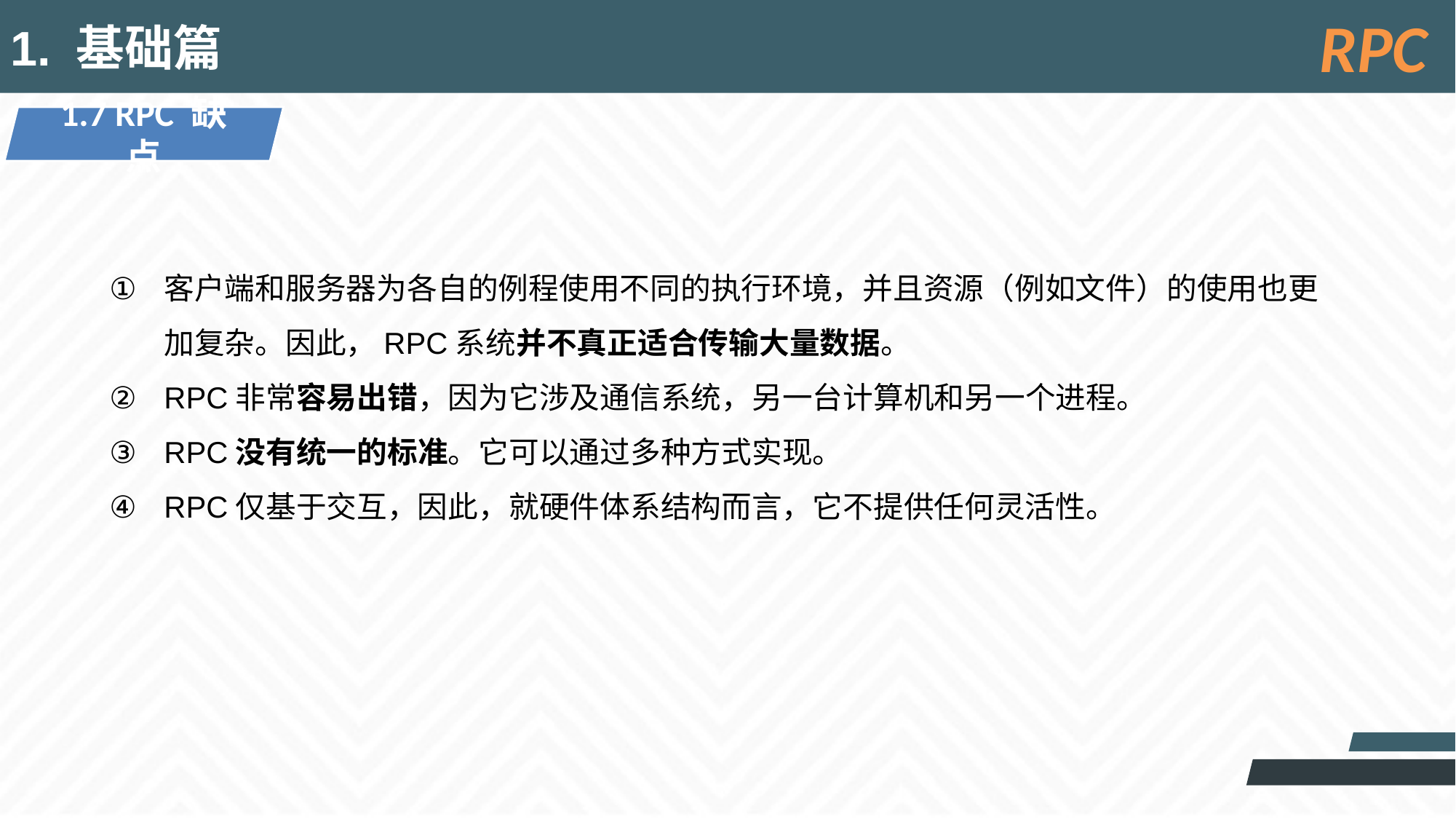

1. 基础篇
RPC
1.7 RPC 缺点
客户端和服务器为各自的例程使用不同的执行环境，并且资源（例如文件）的使用也更加复杂。因此，RPC系统并不真正适合传输大量数据。
RPC非常容易出错，因为它涉及通信系统，另一台计算机和另一个进程。
RPC没有统一的标准。它可以通过多种方式实现。
RPC仅基于交互，因此，就硬件体系结构而言，它不提供任何灵活性。